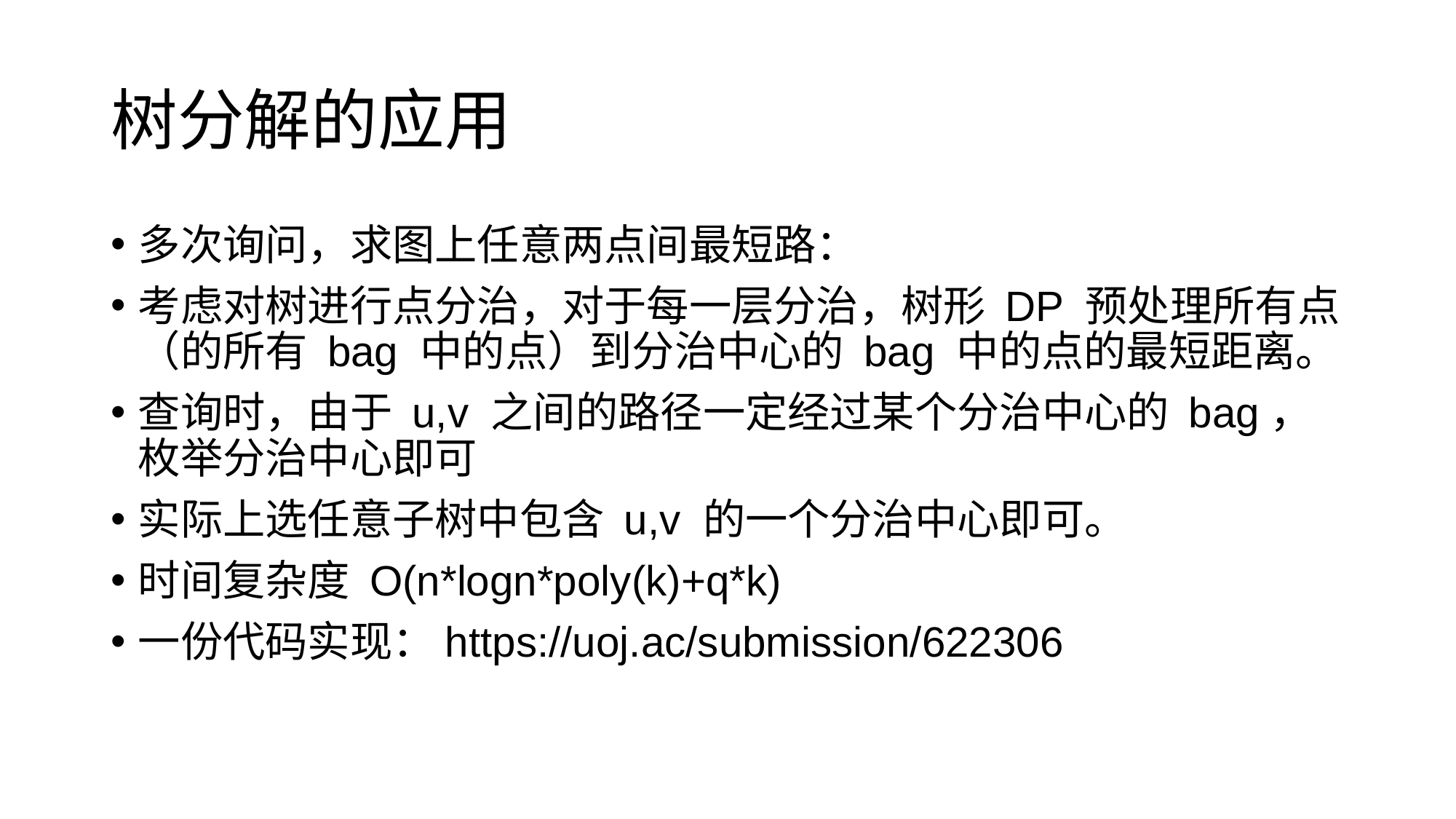

# 树分解的应用
多次询问，求图上任意两点间最短路：
考虑对树进行点分治，对于每一层分治，树形 DP 预处理所有点（的所有 bag 中的点）到分治中心的 bag 中的点的最短距离。
查询时，由于 u,v 之间的路径一定经过某个分治中心的 bag，枚举分治中心即可
实际上选任意子树中包含 u,v 的一个分治中心即可。
时间复杂度 O(n*logn*poly(k)+q*k)
一份代码实现：https://uoj.ac/submission/622306